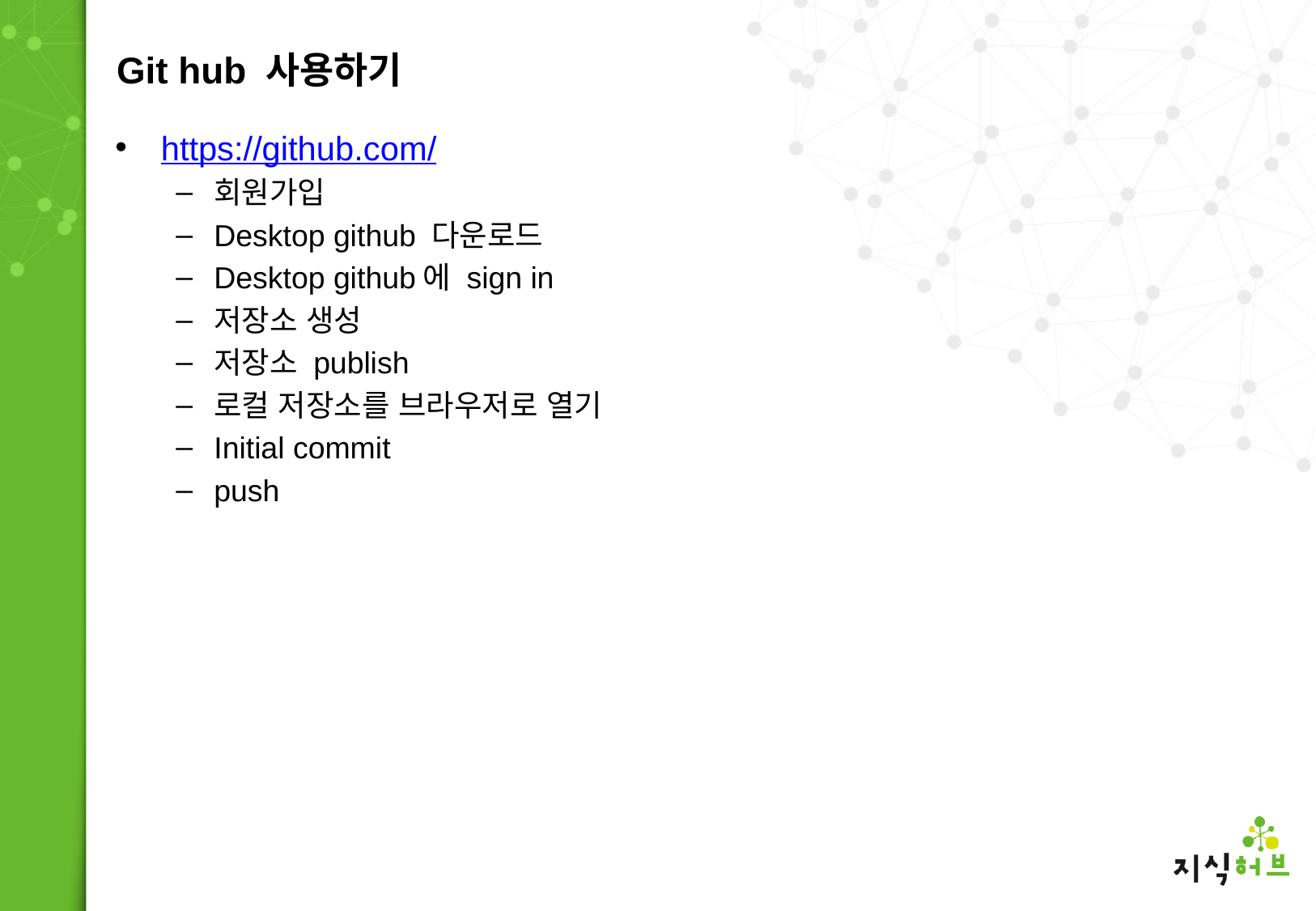

# Git hub 사용하기
https://github.com/
회원가입
Desktop github 다운로드
Desktop github에 sign in
저장소 생성
저장소 publish
로컬 저장소를 브라우저로 열기
Initial commit
push